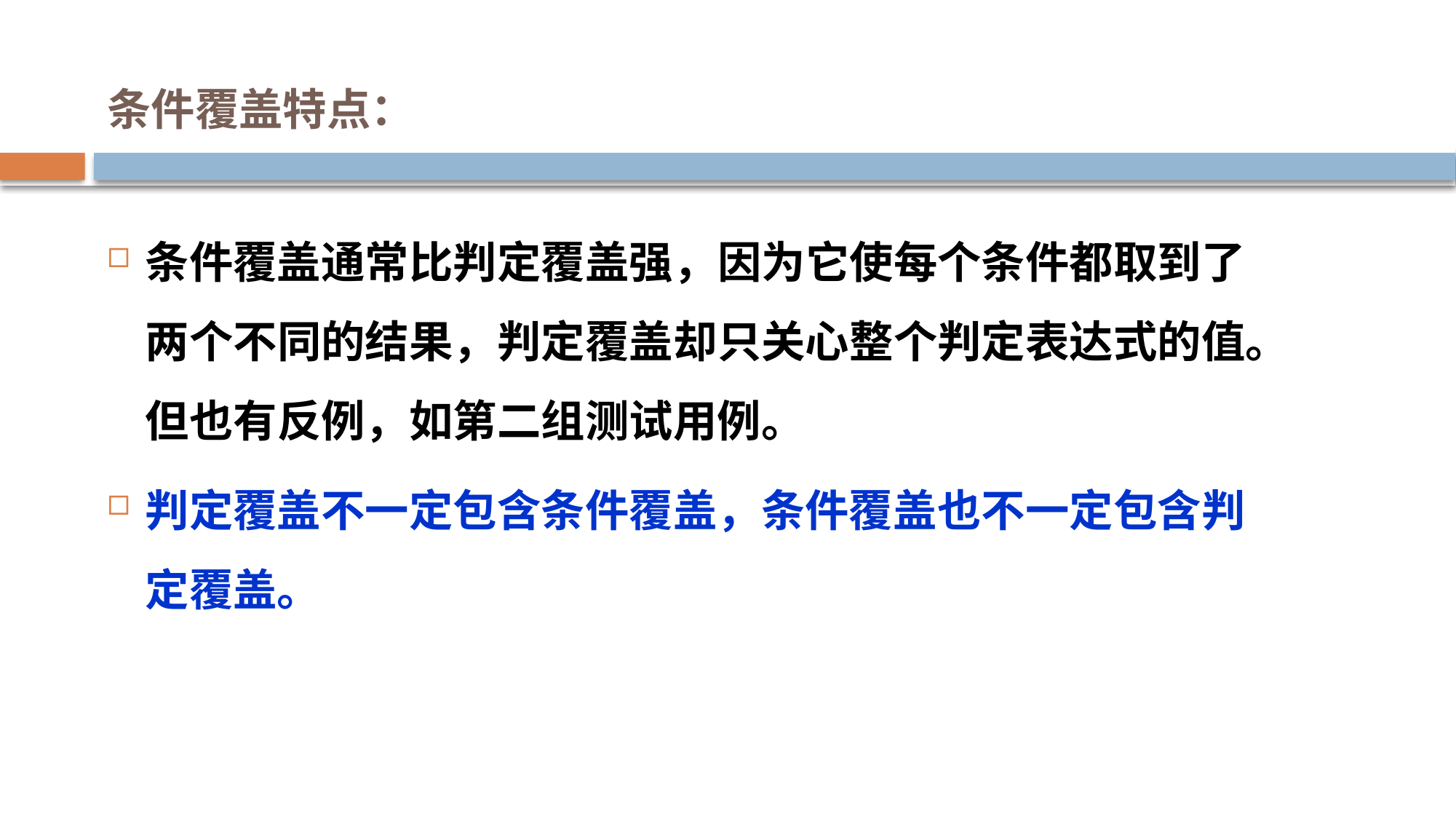

条件覆盖特点：

条件覆盖通常比判定覆盖强，因为它使每个条件都取到了两个不同的结果，判定覆盖却只关心整个判定表达式的值。但也有反例，如第二组测试用例。
判定覆盖不一定包含条件覆盖，条件覆盖也不一定包含判定覆盖。